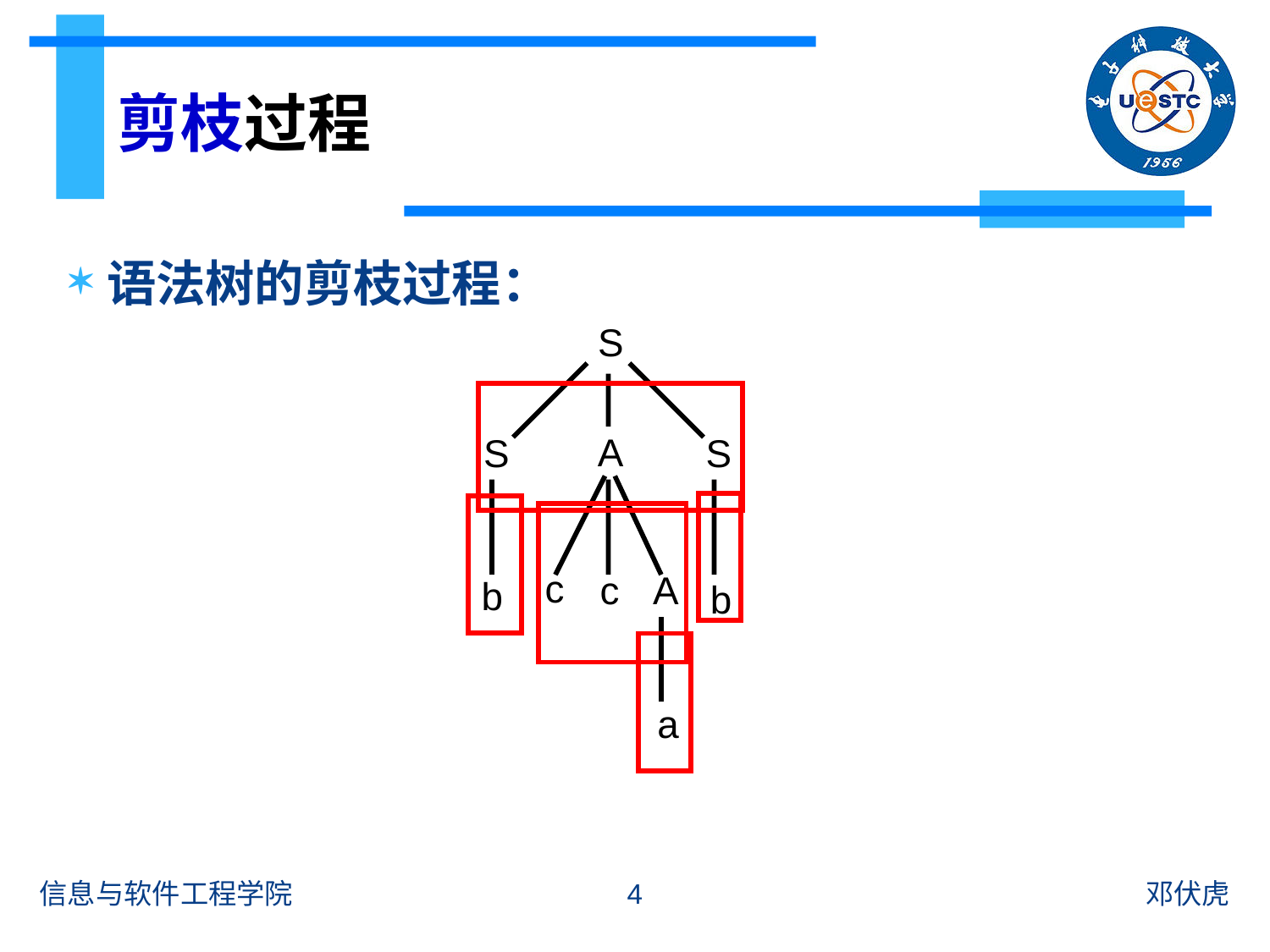

# 剪枝过程
语法树的剪枝过程：
S

A
S
S

c
c
A
b
b

a
信息与软件工程学院
4
邓伏虎